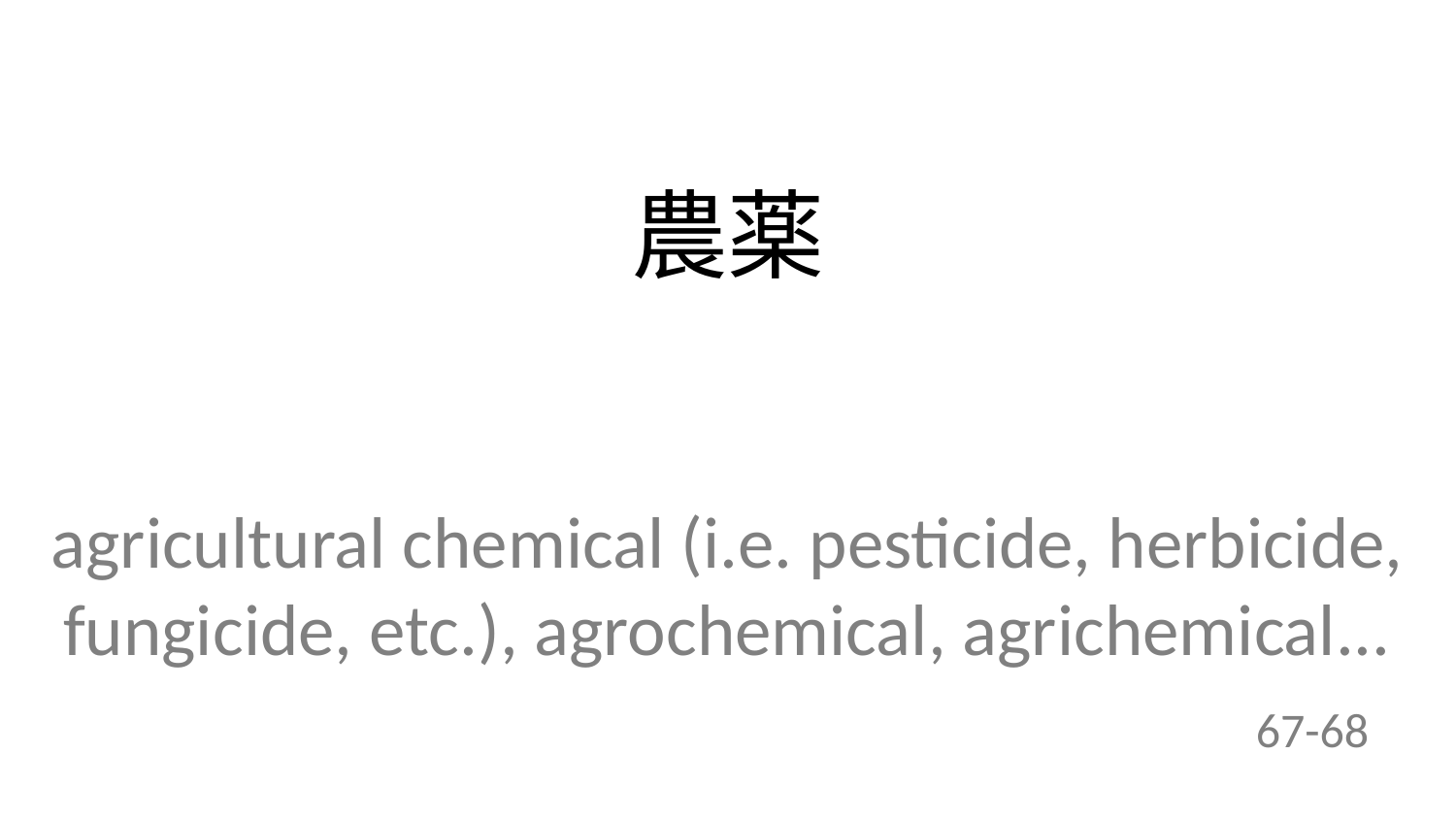

農薬

agricultural chemical (i.e. pesticide, herbicide, fungicide, etc.), agrochemical, agrichemical...
67-68